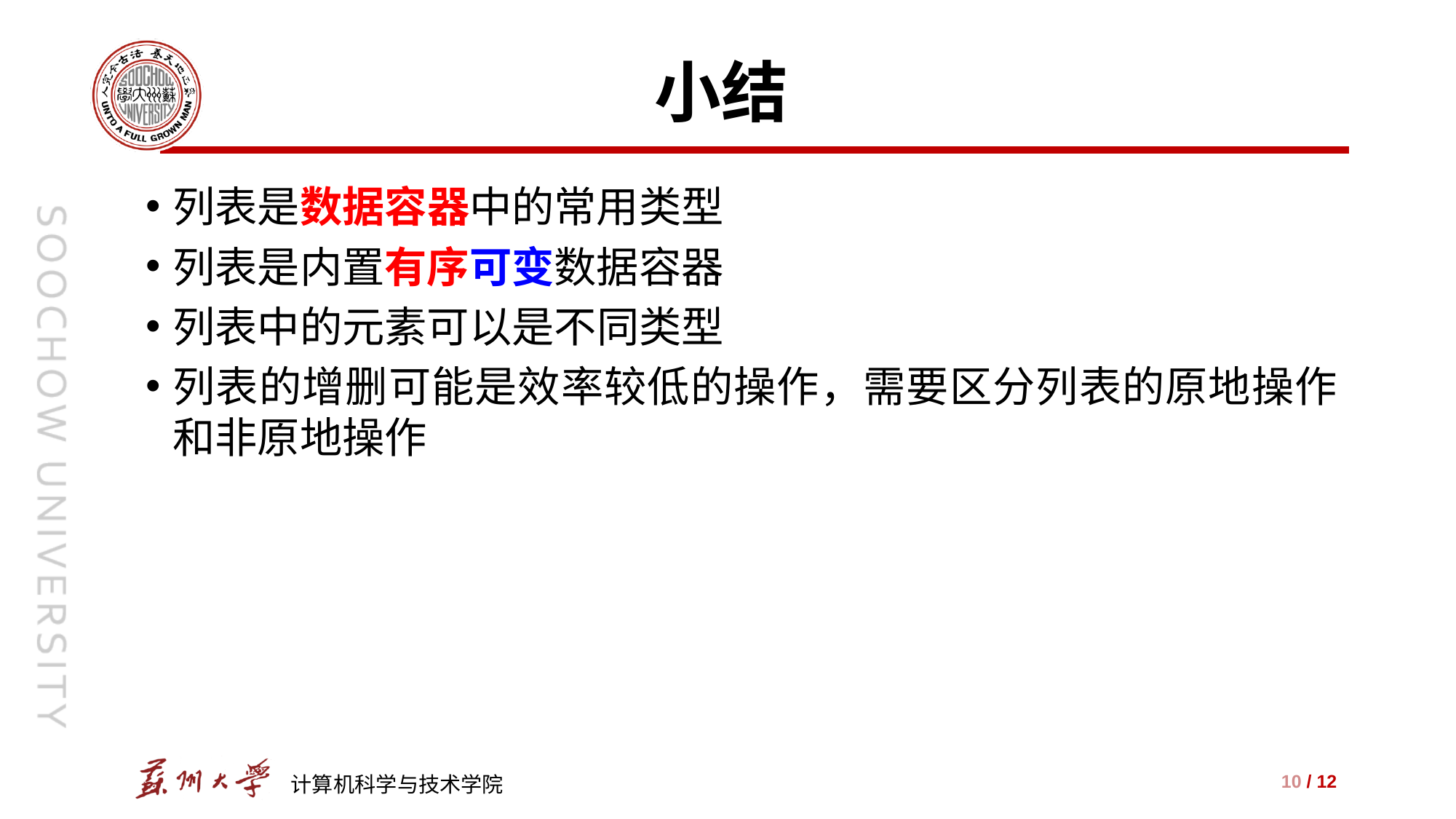

# 小结
列表是数据容器中的常用类型
列表是内置有序可变数据容器
列表中的元素可以是不同类型
列表的增删可能是效率较低的操作，需要区分列表的原地操作和非原地操作
10